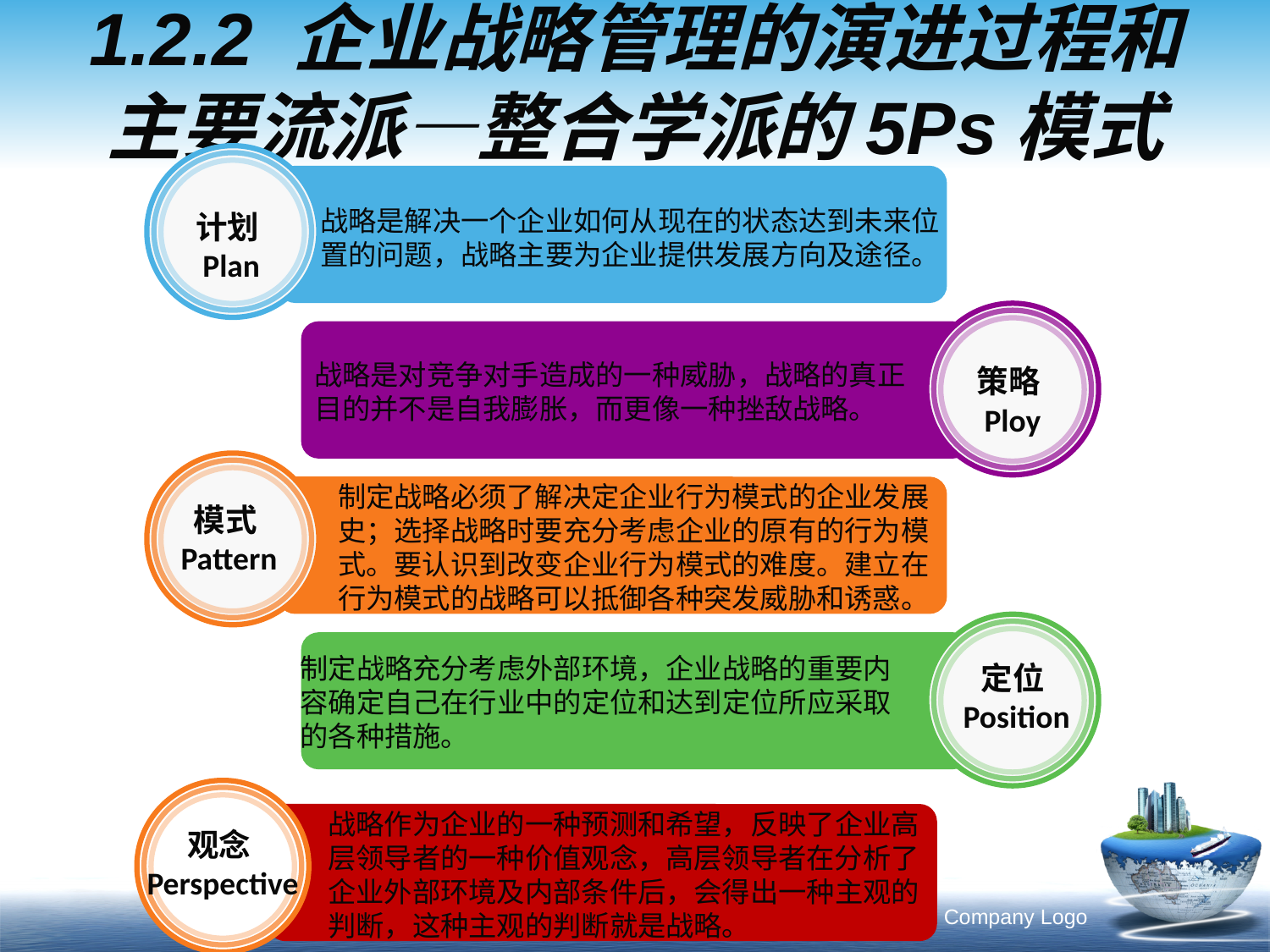

# 1.2.2 企业战略管理的演进过程和主要流派—整合学派的5Ps模式

战略是解决一个企业如何从现在的状态达到未来位置的问题，战略主要为企业提供发展方向及途径。
计划Plan

战略是对竞争对手造成的一种威胁，战略的真正目的并不是自我膨胀，而更像一种挫敌战略。
策略Ploy

制定战略必须了解决定企业行为模式的企业发展史；选择战略时要充分考虑企业的原有的行为模式。要认识到改变企业行为模式的难度。建立在行为模式的战略可以抵御各种突发威胁和诱惑。

模式Pattern

制定战略充分考虑外部环境，企业战略的重要内容确定自己在行业中的定位和达到定位所应采取的各种措施。
定位Position

战略作为企业的一种预测和希望，反映了企业高层领导者的一种价值观念，高层领导者在分析了企业外部环境及内部条件后，会得出一种主观的判断，这种主观的判断就是战略。

观念Perspective
Company Logo